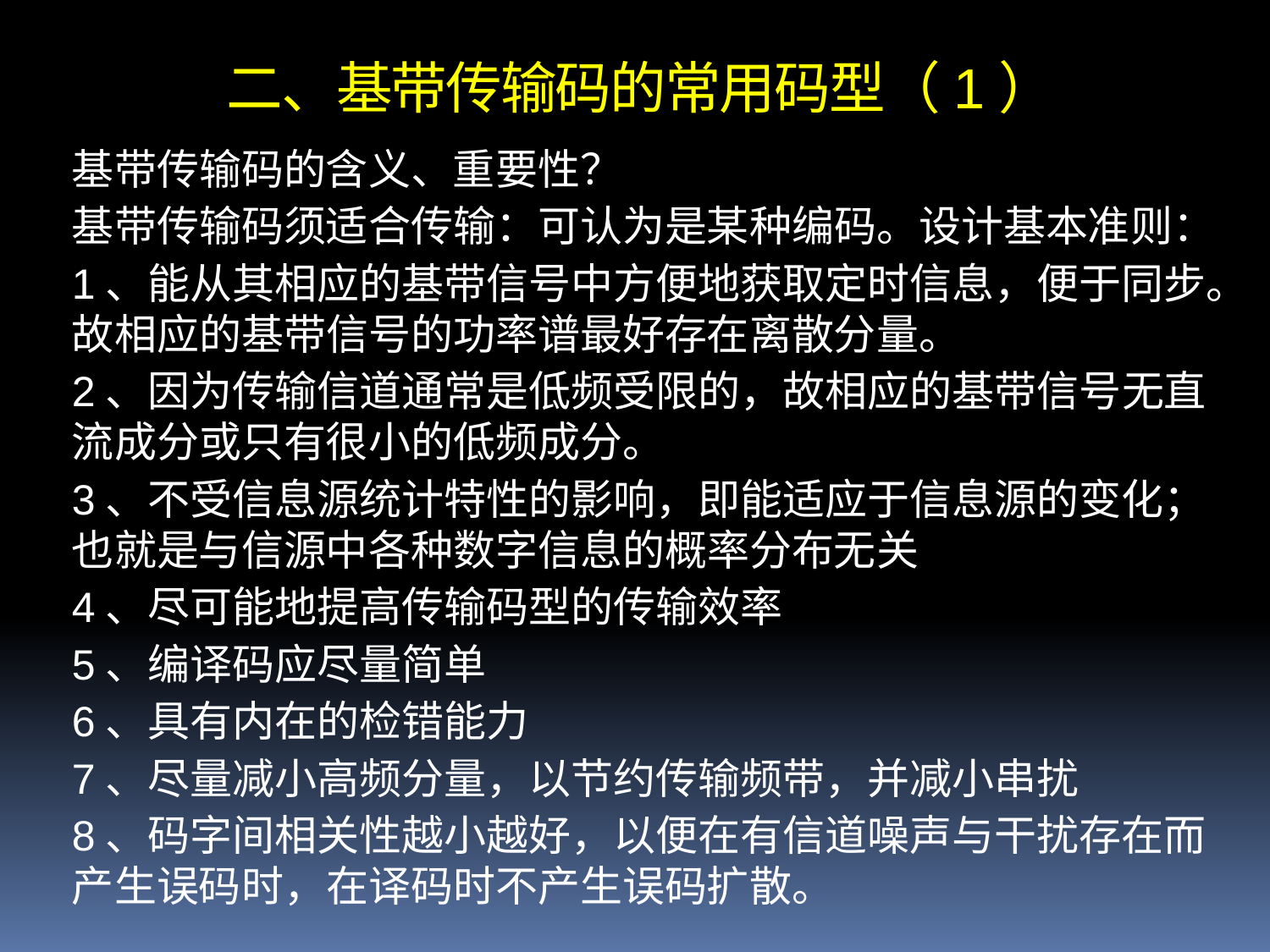

二、基带传输码的常用码型（1）
基带传输码的含义、重要性？
基带传输码须适合传输：可认为是某种编码。设计基本准则：
1、能从其相应的基带信号中方便地获取定时信息，便于同步。故相应的基带信号的功率谱最好存在离散分量。
2、因为传输信道通常是低频受限的，故相应的基带信号无直流成分或只有很小的低频成分。
3、不受信息源统计特性的影响，即能适应于信息源的变化；也就是与信源中各种数字信息的概率分布无关
4、尽可能地提高传输码型的传输效率
5、编译码应尽量简单
6、具有内在的检错能力
7、尽量减小高频分量，以节约传输频带，并减小串扰
8、码字间相关性越小越好，以便在有信道噪声与干扰存在而产生误码时，在译码时不产生误码扩散。